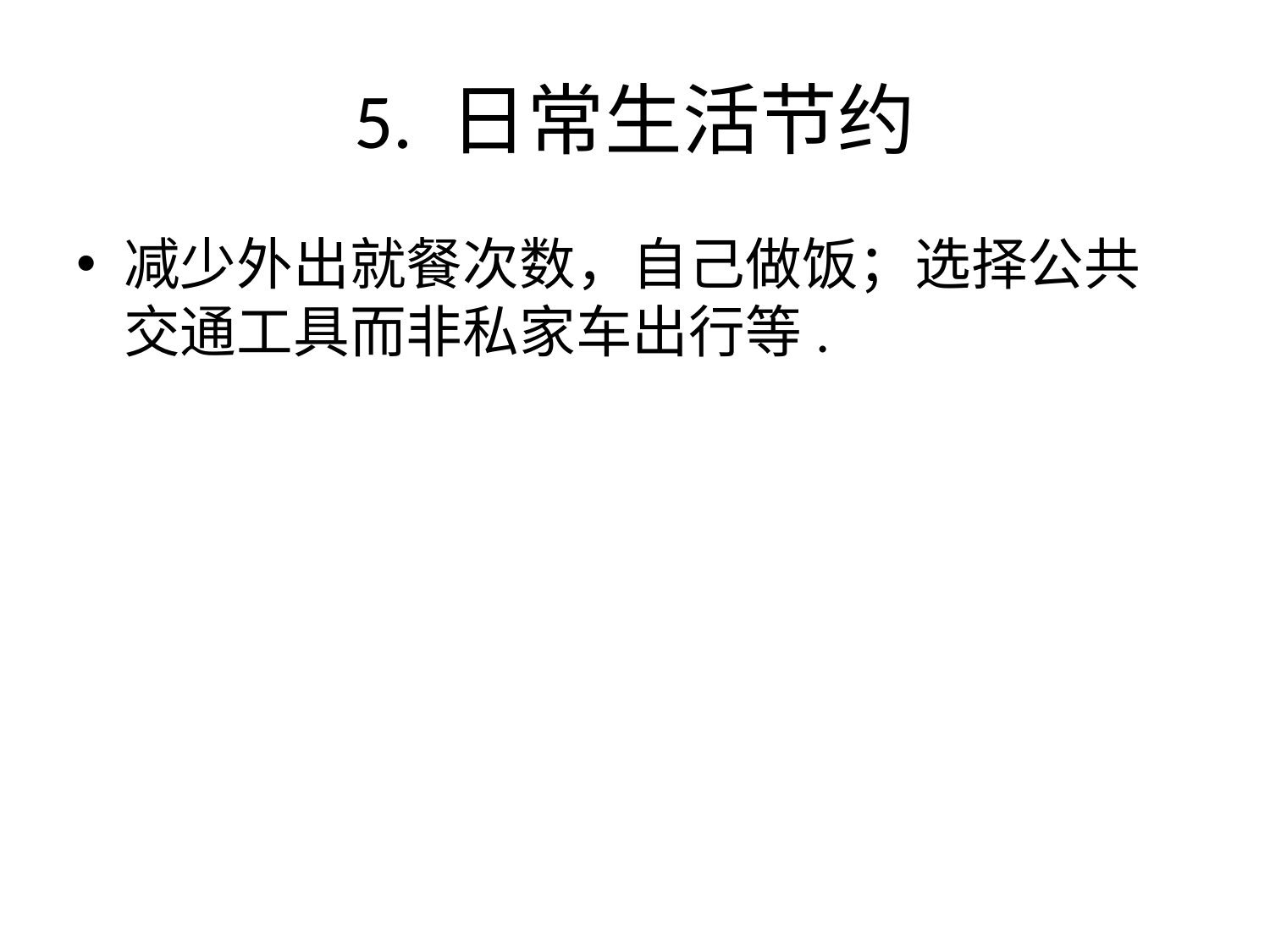

# 5. 日常生活节约
减少外出就餐次数，自己做饭；选择公共交通工具而非私家车出行等.